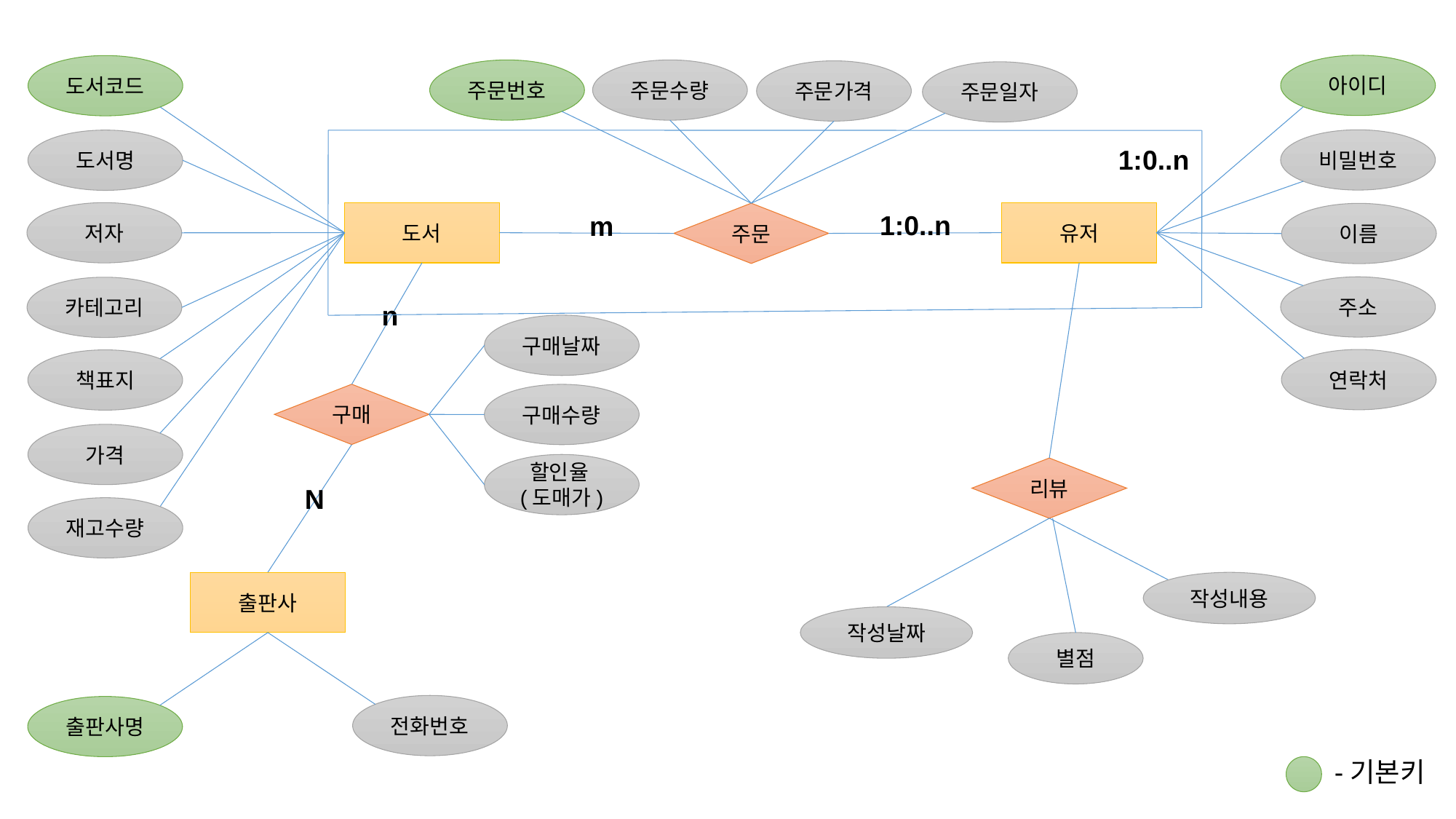

아이디
도서코드
주문번호
주문수량
주문가격
주문일자
비밀번호
도서명
1:0..n
1:0..n
도서
유저
저자
m
주문
이름
주소
카테고리
n
구매날짜
연락처
책표지
구매
구매수량
가격
할인율(도매가)
리뷰
N
재고수량
출판사
작성내용
작성날짜
별점
전화번호
출판사명
-기본키